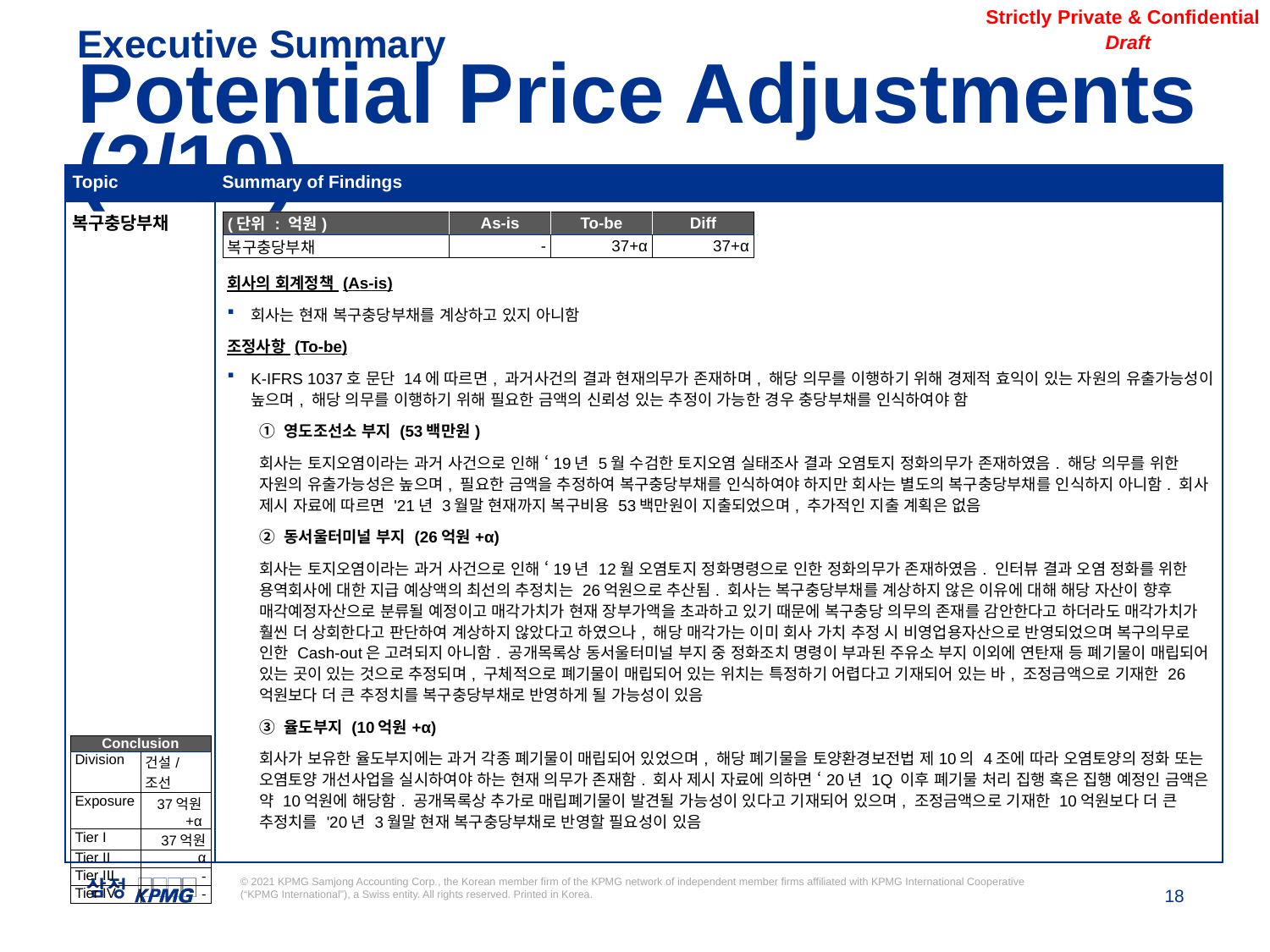

Executive Summary
Potential Price Adjustments (2/10)
| Topic | Summary of Findings |
| --- | --- |
| 복구충당부채 | 회사의 회계정책 (As-is) 회사는 현재 복구충당부채를 계상하고 있지 아니함 조정사항 (To-be) K-IFRS 1037호 문단 14에 따르면, 과거사건의 결과 현재의무가 존재하며, 해당 의무를 이행하기 위해 경제적 효익이 있는 자원의 유출가능성이 높으며, 해당 의무를 이행하기 위해 필요한 금액의 신뢰성 있는 추정이 가능한 경우 충당부채를 인식하여야 함 ① 영도조선소 부지 (53백만원) 회사는 토지오염이라는 과거 사건으로 인해 ‘19년 5월 수검한 토지오염 실태조사 결과 오염토지 정화의무가 존재하였음. 해당 의무를 위한 자원의 유출가능성은 높으며, 필요한 금액을 추정하여 복구충당부채를 인식하여야 하지만 회사는 별도의 복구충당부채를 인식하지 아니함. 회사 제시 자료에 따르면 '21년 3월말 현재까지 복구비용 53백만원이 지출되었으며, 추가적인 지출 계획은 없음 ② 동서울터미널 부지 (26억원+α) 회사는 토지오염이라는 과거 사건으로 인해 ‘19년 12월 오염토지 정화명령으로 인한 정화의무가 존재하였음. 인터뷰 결과 오염 정화를 위한 용역회사에 대한 지급 예상액의 최선의 추정치는 26억원으로 추산됨. 회사는 복구충당부채를 계상하지 않은 이유에 대해 해당 자산이 향후 매각예정자산으로 분류될 예정이고 매각가치가 현재 장부가액을 초과하고 있기 때문에 복구충당 의무의 존재를 감안한다고 하더라도 매각가치가 훨씬 더 상회한다고 판단하여 계상하지 않았다고 하였으나, 해당 매각가는 이미 회사 가치 추정 시 비영업용자산으로 반영되었으며 복구의무로 인한 Cash-out은 고려되지 아니함. 공개목록상 동서울터미널 부지 중 정화조치 명령이 부과된 주유소 부지 이외에 연탄재 등 폐기물이 매립되어 있는 곳이 있는 것으로 추정되며, 구체적으로 폐기물이 매립되어 있는 위치는 특정하기 어렵다고 기재되어 있는 바, 조정금액으로 기재한 26억원보다 더 큰 추정치를 복구충당부채로 반영하게 될 가능성이 있음 ③ 율도부지 (10억원+α) 회사가 보유한 율도부지에는 과거 각종 폐기물이 매립되어 있었으며, 해당 폐기물을 토양환경보전법 제10의 4조에 따라 오염토양의 정화 또는 오염토양 개선사업을 실시하여야 하는 현재 의무가 존재함. 회사 제시 자료에 의하면 ‘20년 1Q 이후 폐기물 처리 집행 혹은 집행 예정인 금액은 약 10억원에 해당함. 공개목록상 추가로 매립폐기물이 발견될 가능성이 있다고 기재되어 있으며, 조정금액으로 기재한 10억원보다 더 큰 추정치를 '20년 3월말 현재 복구충당부채로 반영할 필요성이 있음 |
| (단위 : 억원) | As-is | To-be | Diff |
| --- | --- | --- | --- |
| 복구충당부채 | - | 37+α | 37+α |
| Conclusion |  |
| --- | --- |
| Division | 건설/조선 |
| Exposure | 37억원+α |
| Tier I | 37억원 |
| Tier II | α |
| Tier III | - |
| Tier IV | - |